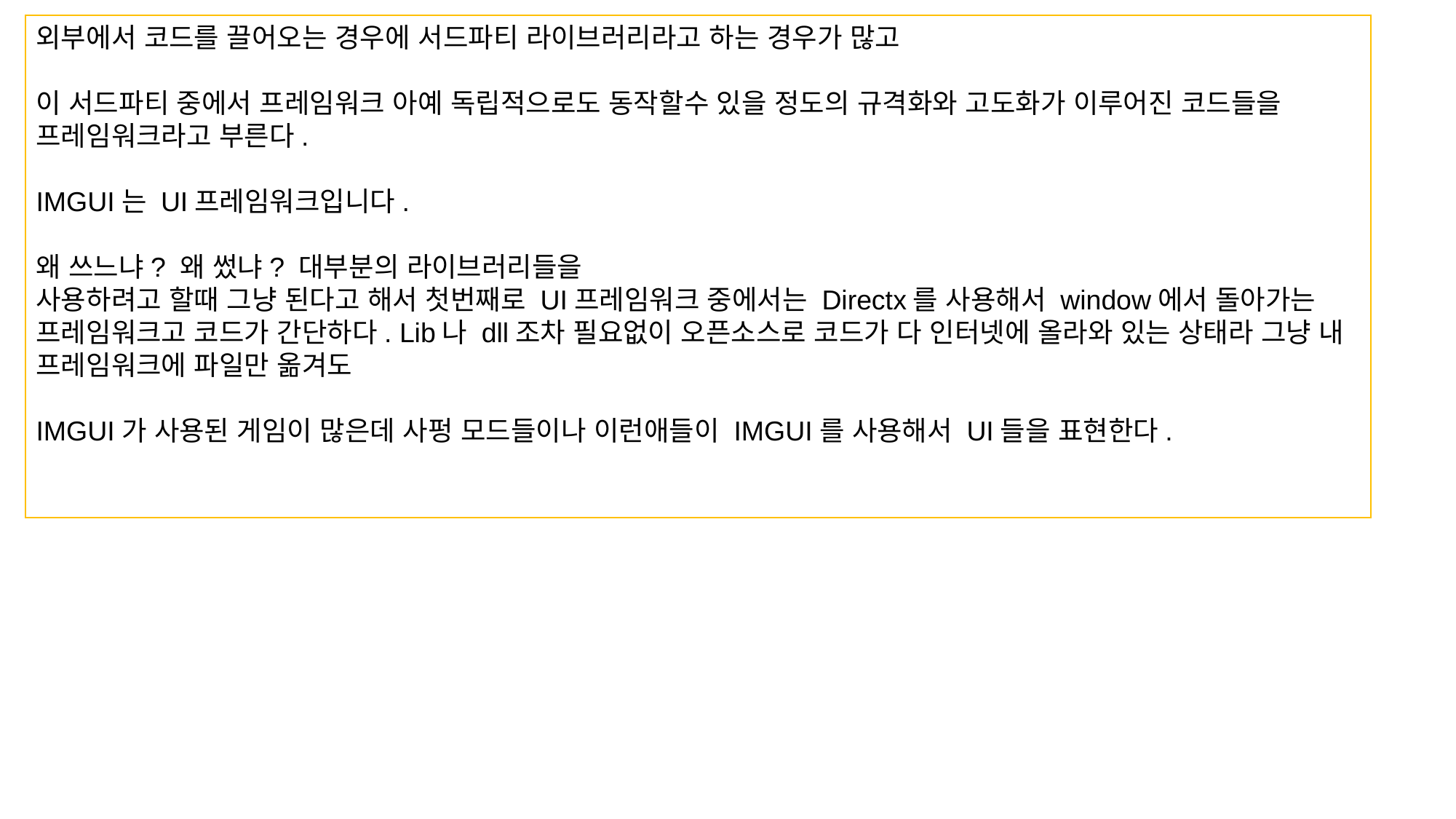

외부에서 코드를 끌어오는 경우에 서드파티 라이브러리라고 하는 경우가 많고

이 서드파티 중에서 프레임워크 아예 독립적으로도 동작할수 있을 정도의 규격화와 고도화가 이루어진 코드들을 프레임워크라고 부른다.

IMGUI는 UI프레임워크입니다.

왜 쓰느냐? 왜 썼냐? 대부분의 라이브러리들을
사용하려고 할때 그냥 된다고 해서 첫번째로 UI프레임워크 중에서는 Directx를 사용해서 window에서 돌아가는 프레임워크고 코드가 간단하다. Lib나 dll조차 필요없이 오픈소스로 코드가 다 인터넷에 올라와 있는 상태라 그냥 내 프레임워크에 파일만 옮겨도

IMGUI가 사용된 게임이 많은데 사펑 모드들이나 이런애들이 IMGUI를 사용해서 UI들을 표현한다.